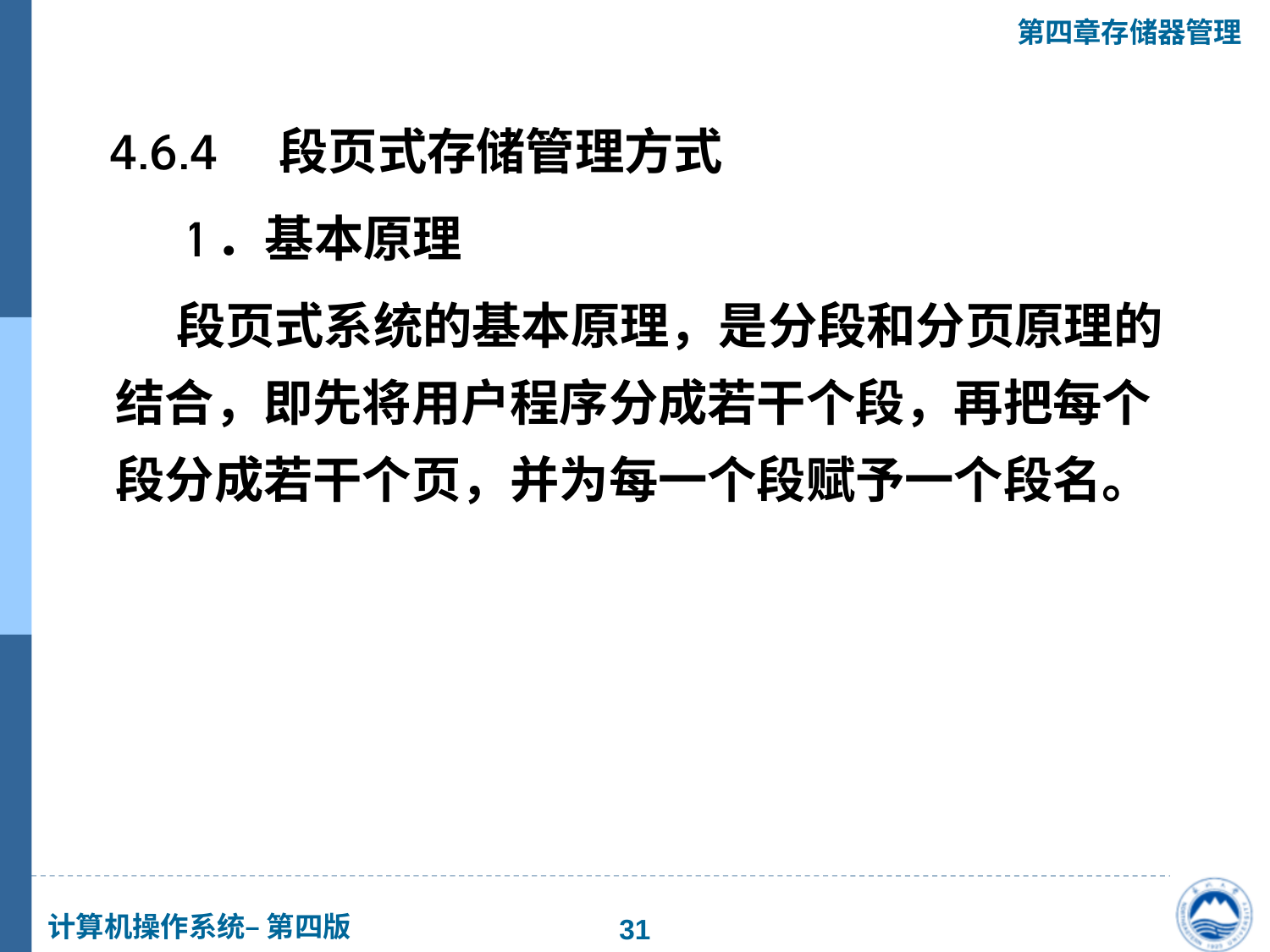

4.6.4　段页式存储管理方式
　　1．基本原理
　　段页式系统的基本原理，是分段和分页原理的结合，即先将用户程序分成若干个段，再把每个段分成若干个页，并为每一个段赋予一个段名。